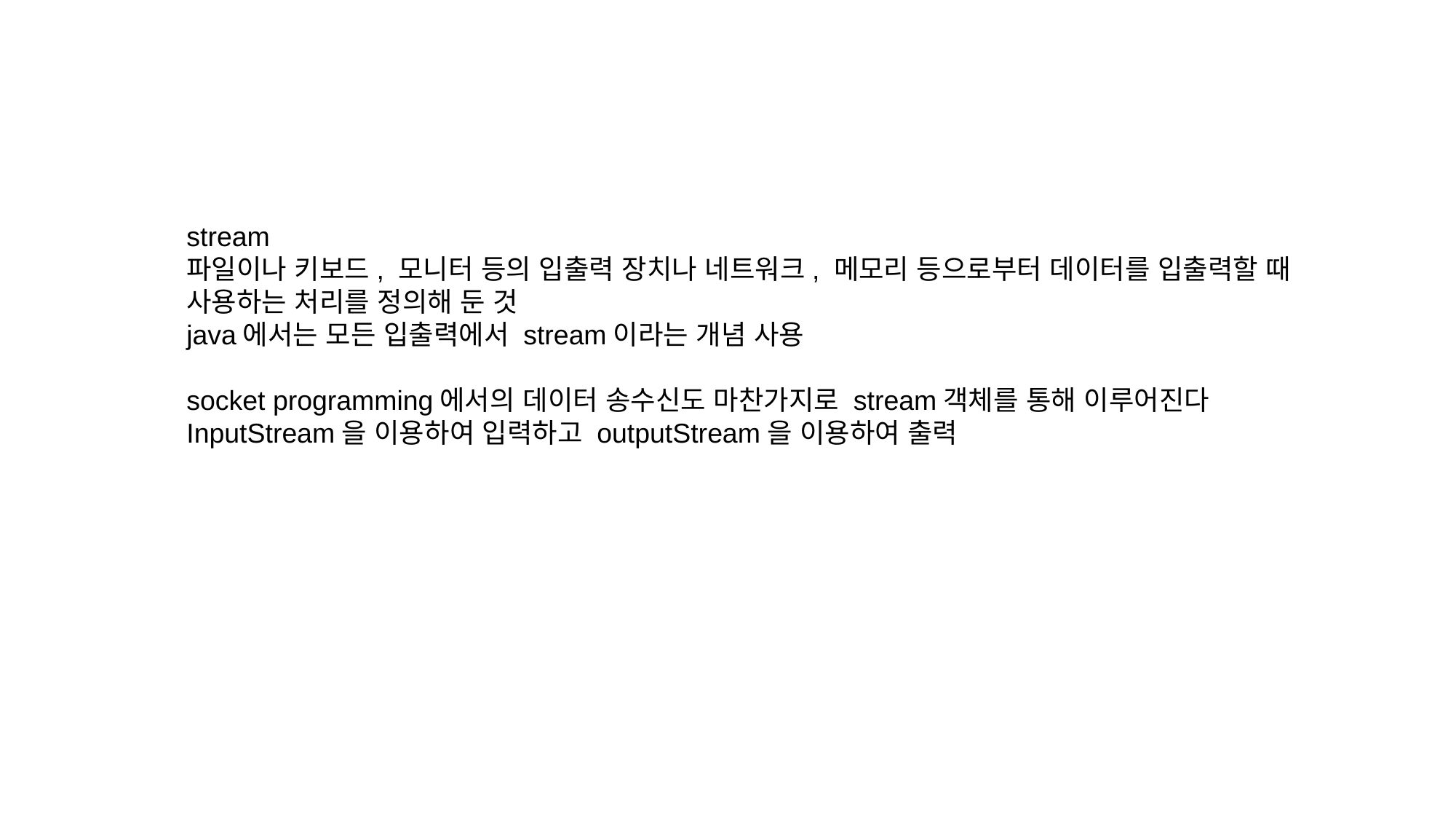

stream
파일이나 키보드, 모니터 등의 입출력 장치나 네트워크, 메모리 등으로부터 데이터를 입출력할 때
사용하는 처리를 정의해 둔 것
java에서는 모든 입출력에서 stream이라는 개념 사용

socket programming에서의 데이터 송수신도 마찬가지로 stream객체를 통해 이루어진다
InputStream을 이용하여 입력하고 outputStream을 이용하여 출력